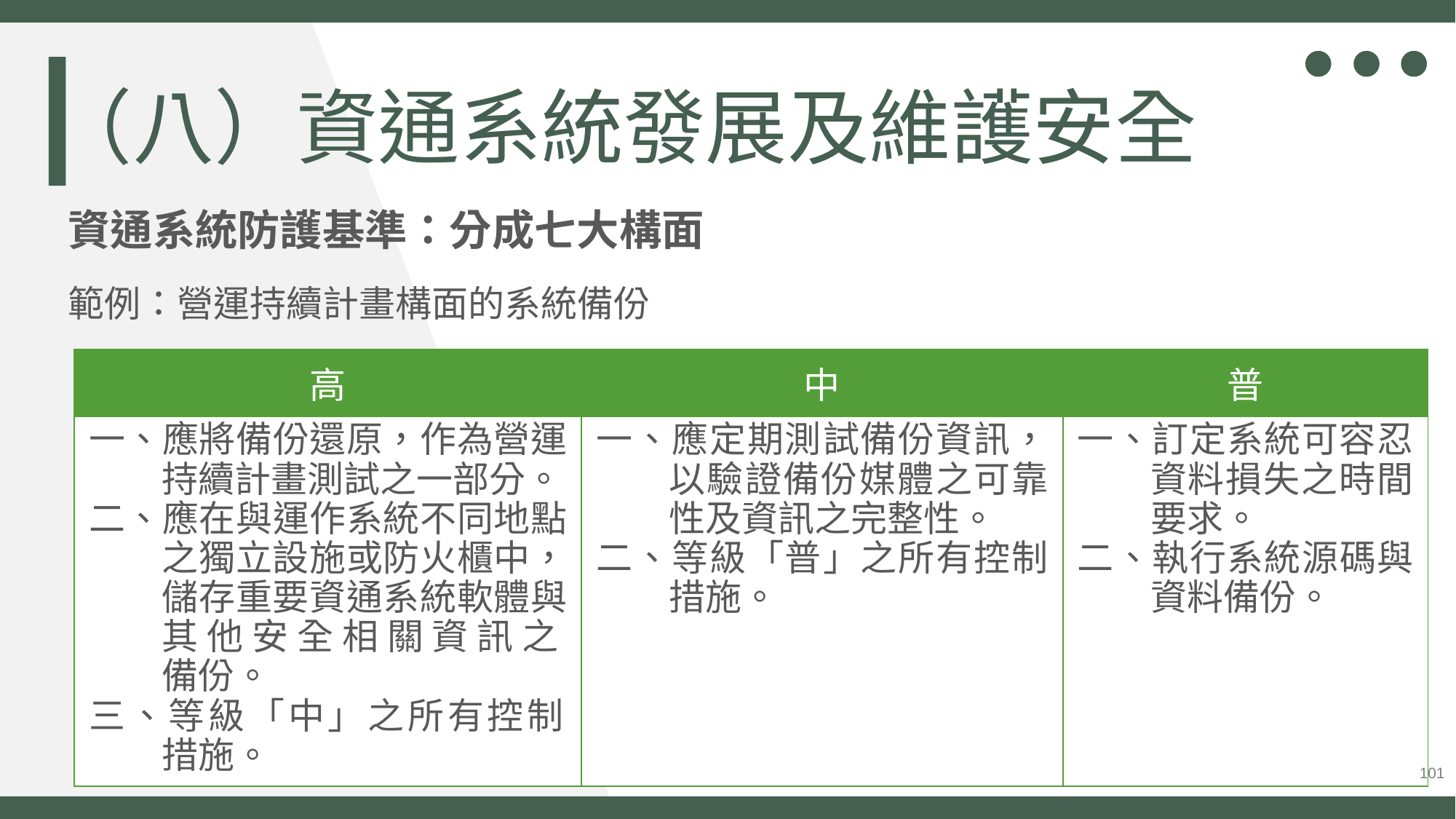

（八）資通系統發展及維護安全
資通系統防護基準：分成七大構面
範例：營運持續計畫構面的系統備份
| 高 | 中 | 普 |
| --- | --- | --- |
| 一、應將備份還原，作為營運持續計畫測試之一部分。 二、應在與運作系統不同地點之獨立設施或防火櫃中，儲存重要資通系統軟體與其他安全相關資訊之 備份。 三、等級「中」之所有控制 措施。 | 一、應定期測試備份資訊，以驗證備份媒體之可靠性及資訊之完整性。 二、等級「普」之所有控制措施。 | 一、訂定系統可容忍資料損失之時間要求。 二、執行系統源碼與資料備份。 |
101